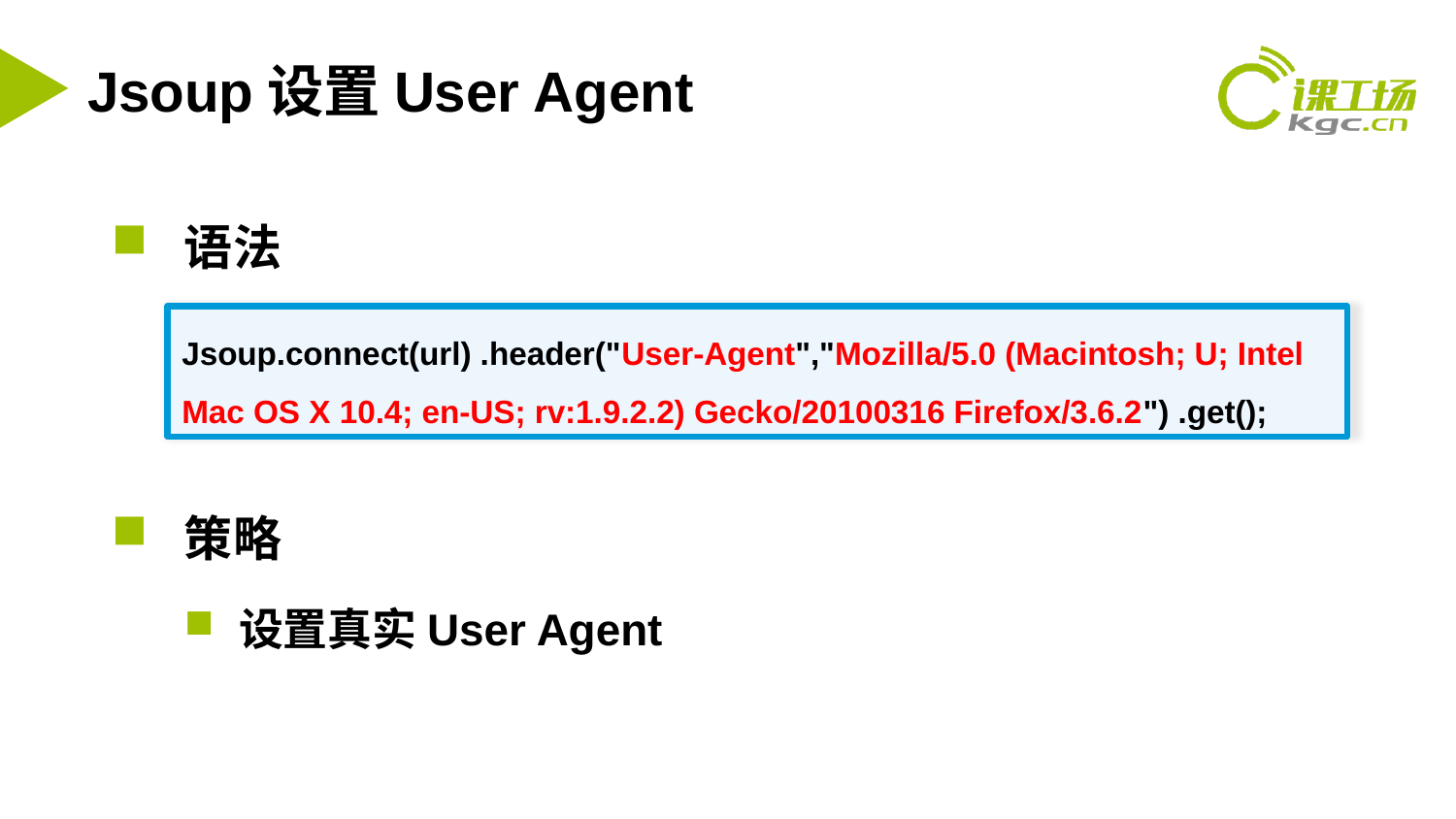

# Jsoup设置User Agent

语法

策略
设置真实User Agent

Jsoup.connect(url) .header("User-Agent","Mozilla/5.0 (Macintosh; U; Intel Mac OS X 10.4; en-US; rv:1.9.2.2) Gecko/20100316 Firefox/3.6.2") .get();